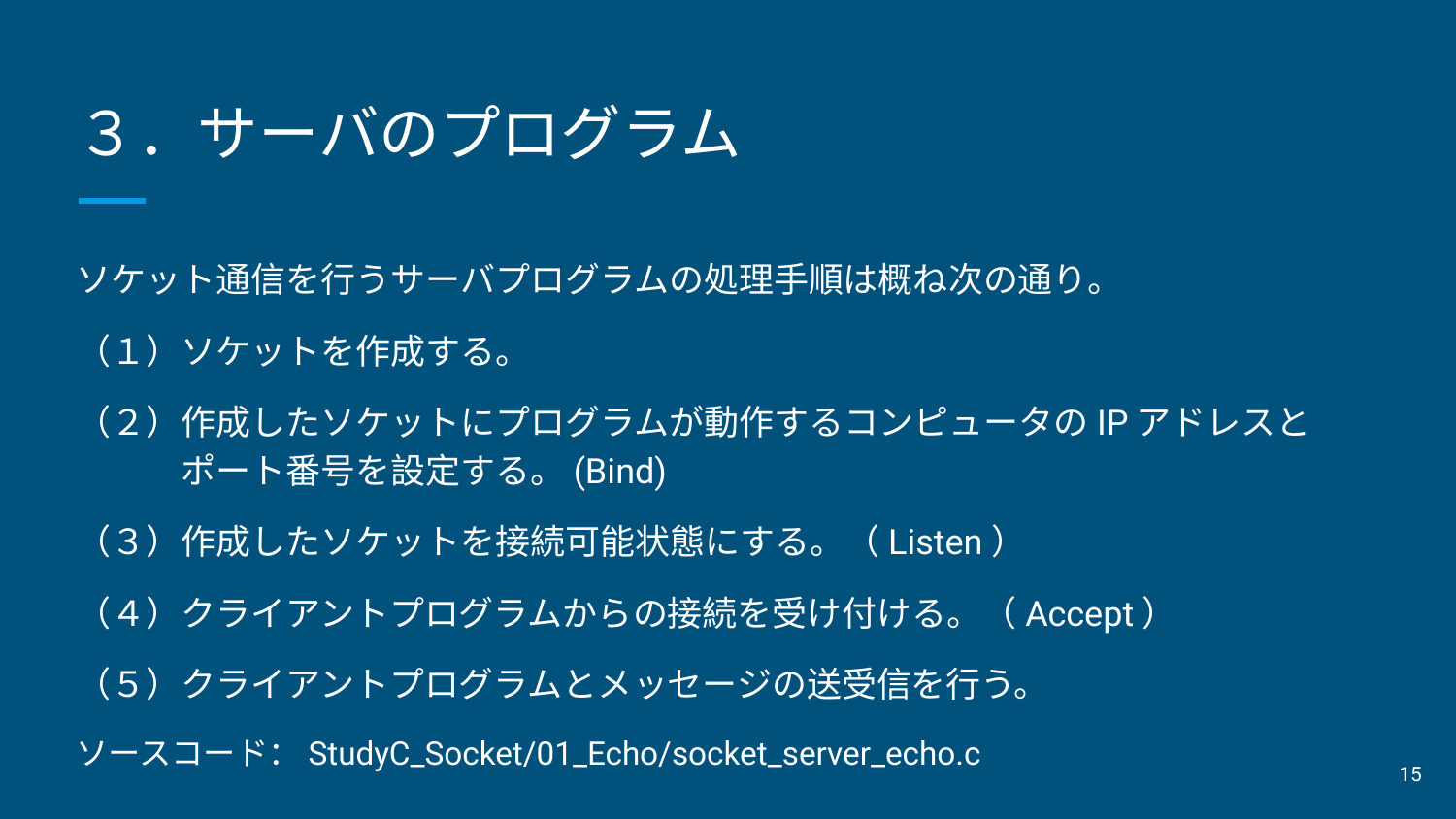

# ３．サーバのプログラム
ソケット通信を行うサーバプログラムの処理手順は概ね次の通り。
（１）ソケットを作成する。
（２）作成したソケットにプログラムが動作するコンピュータのIPアドレスと
　　　ポート番号を設定する。(Bind)
（３）作成したソケットを接続可能状態にする。（Listen）
（４）クライアントプログラムからの接続を受け付ける。（Accept）
（５）クライアントプログラムとメッセージの送受信を行う。
ソースコード：StudyC_Socket/01_Echo/socket_server_echo.c
15